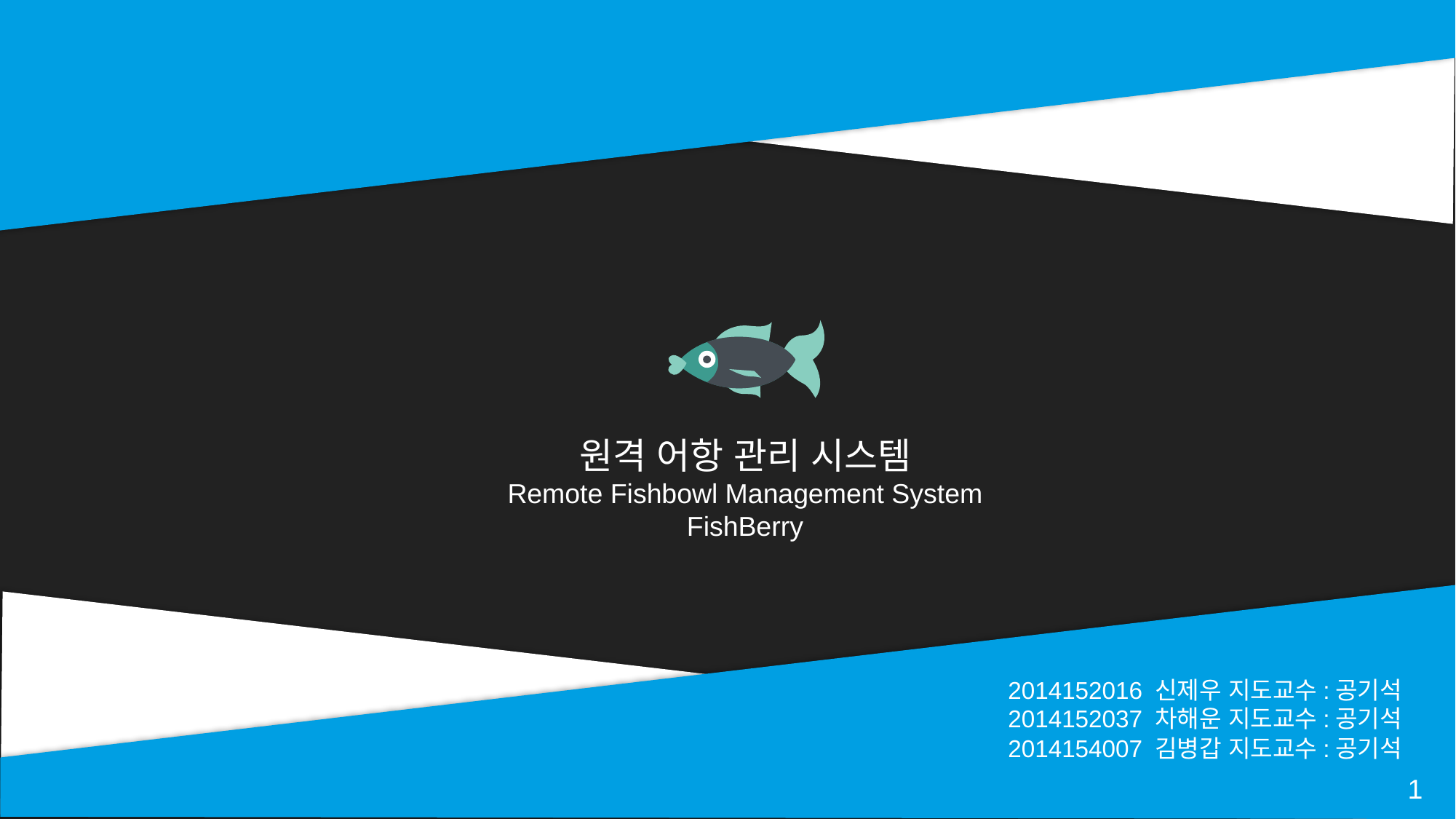

원격 어항 관리 시스템
Remote Fishbowl Management System
FishBerry

2014152016 신제우 지도교수:공기석
2014152037 차해운 지도교수:공기석
2014154007 김병갑 지도교수:공기석
1